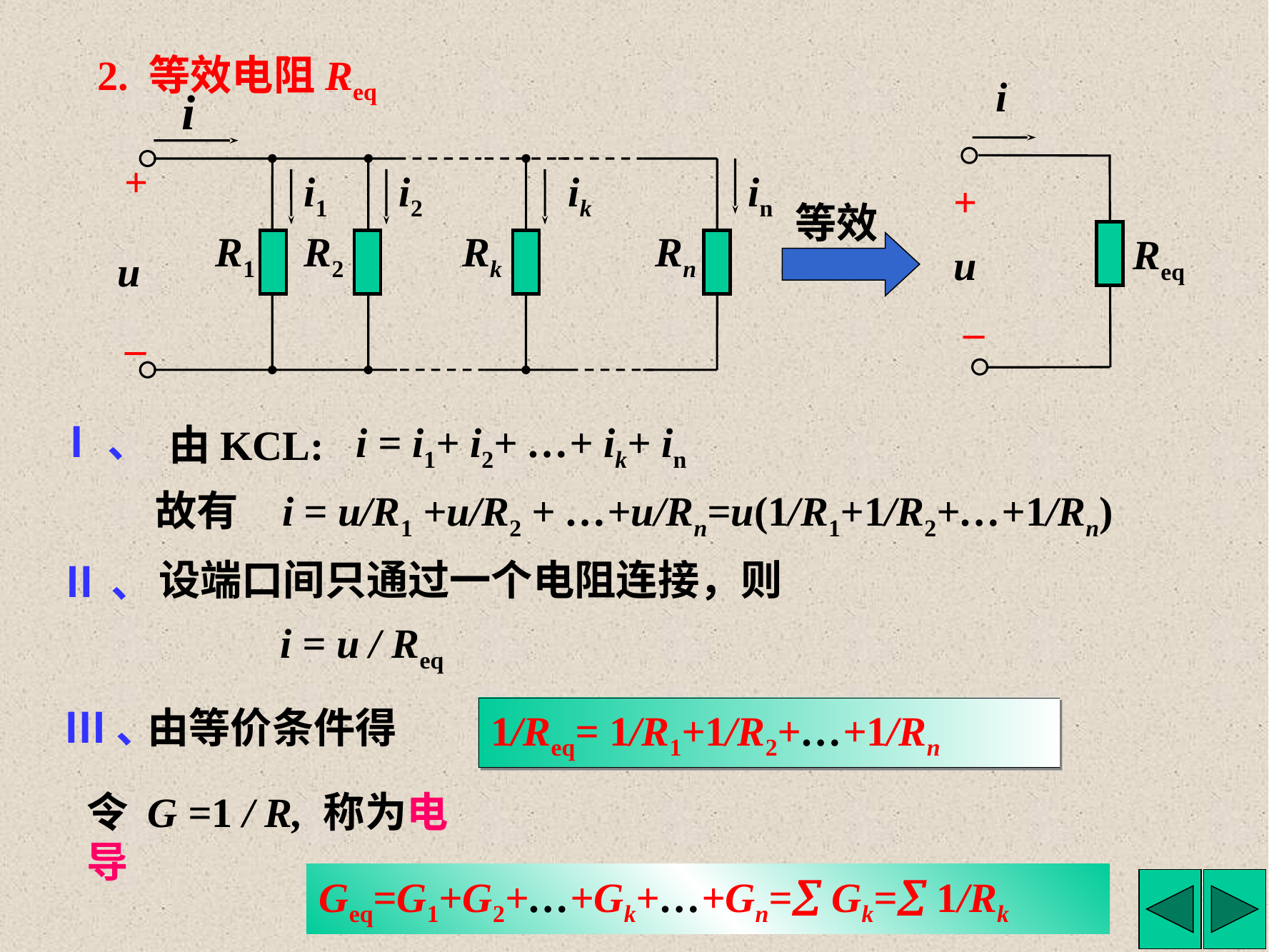

2. 等效电阻Req
i

+

Req
u
_

i

+

i1
i2

ik

in

R1
R2
Rk
Rn

u

_

等效

Ⅰ、
由KCL:
故有
i = u/R1 +u/R2 + …+u/Rn=u(1/R1+1/R2+…+1/Rn)
i = i1+ i2+ …+ ik+ in
设端口间只通过一个电阻连接，则
Ⅱ、
i = u / Req
Ⅲ、
由等价条件得
1/Req= 1/R1+1/R2+…+1/Rn
令 G =1 / R, 称为电导
Geq=G1+G2+…+Gk+…+Gn=∑ Gk=∑ 1/Rk